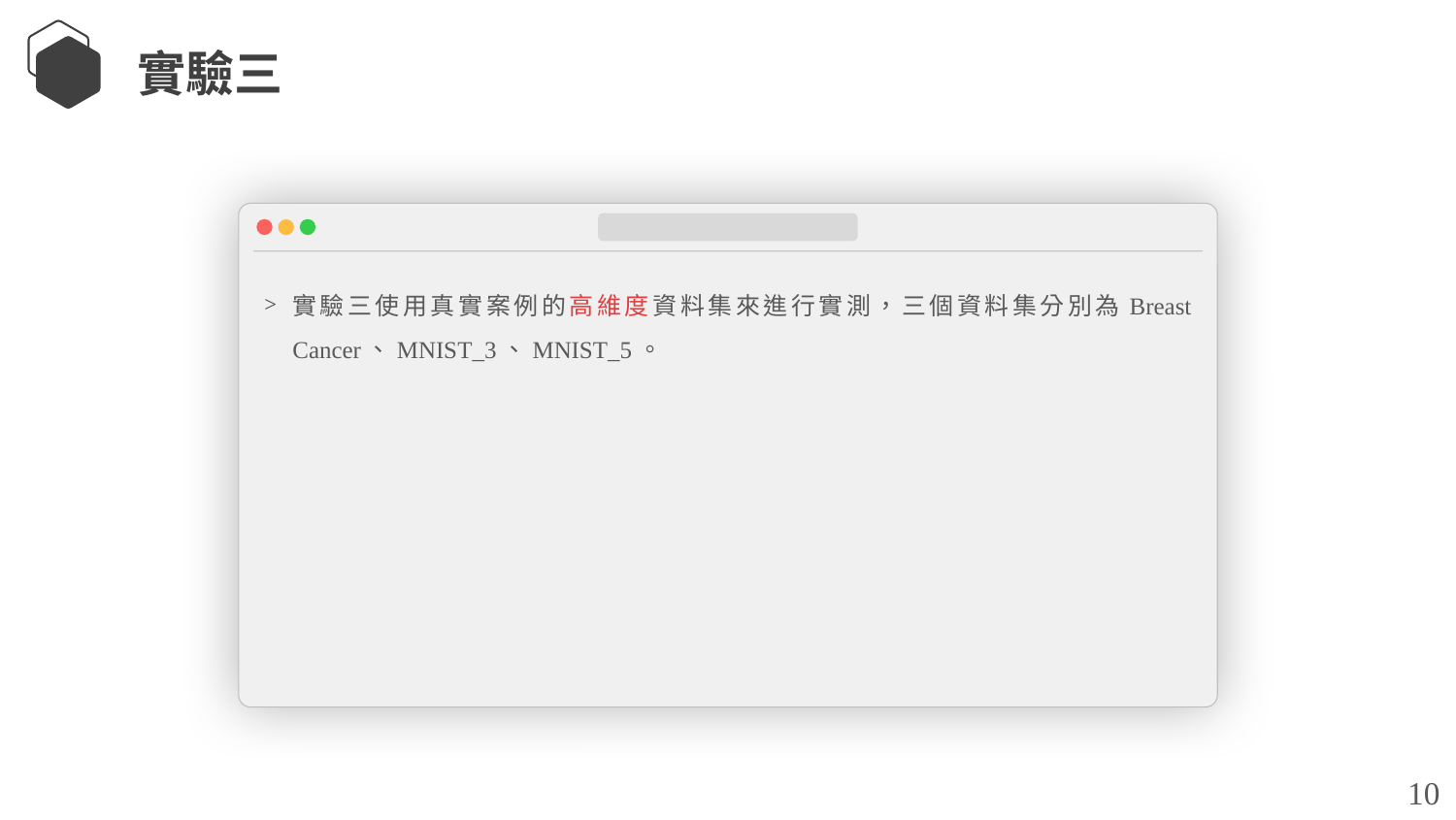

實驗三

實驗三使用真實案例的高維度資料集來進行實測，三個資料集分別為Breast Cancer、MNIST_3、MNIST_5。
10